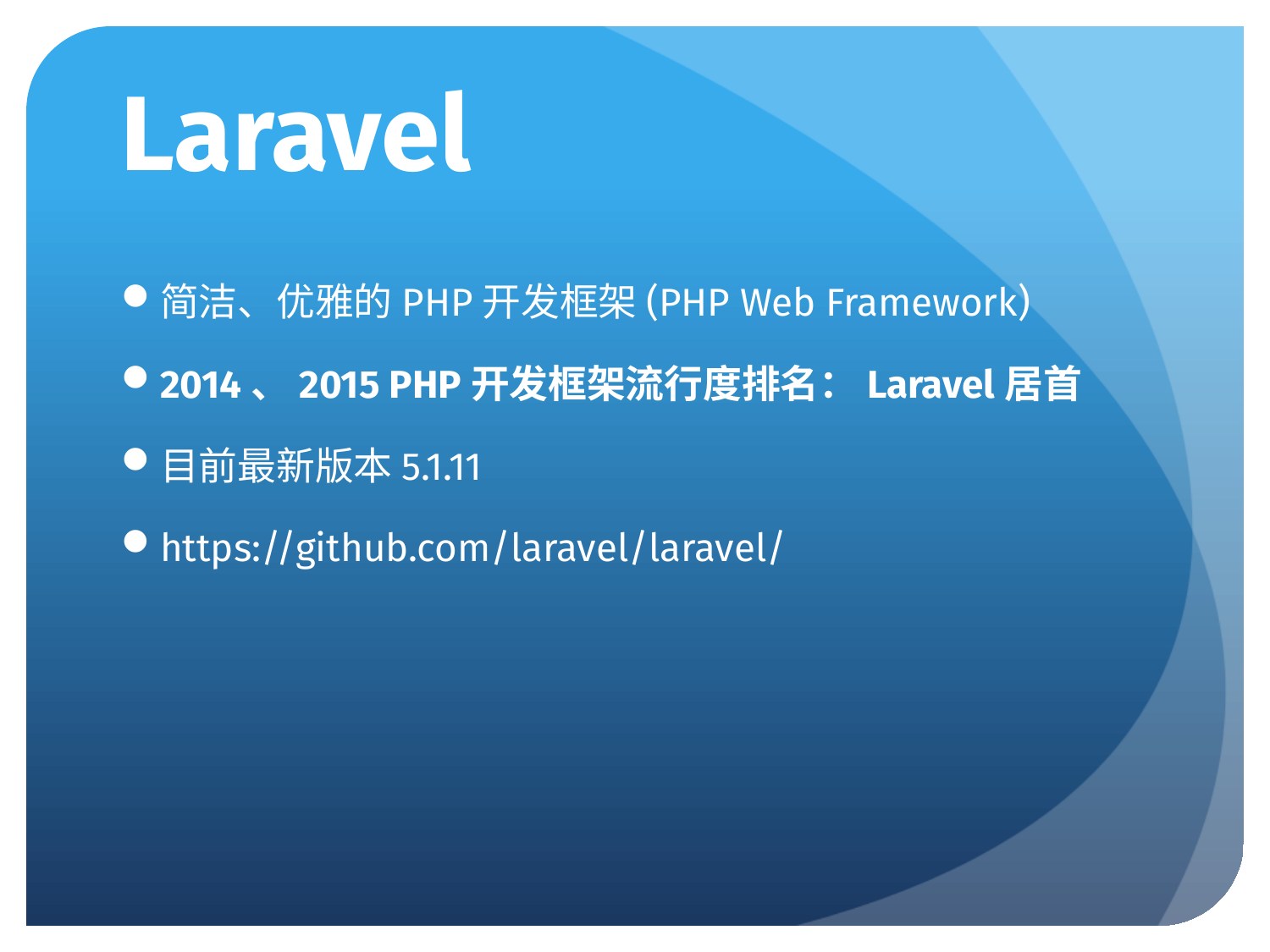

# Laravel
简洁、优雅的PHP开发框架(PHP Web Framework)
2014、2015 PHP开发框架流行度排名：Laravel居首
目前最新版本5.1.11
https://github.com/laravel/laravel/